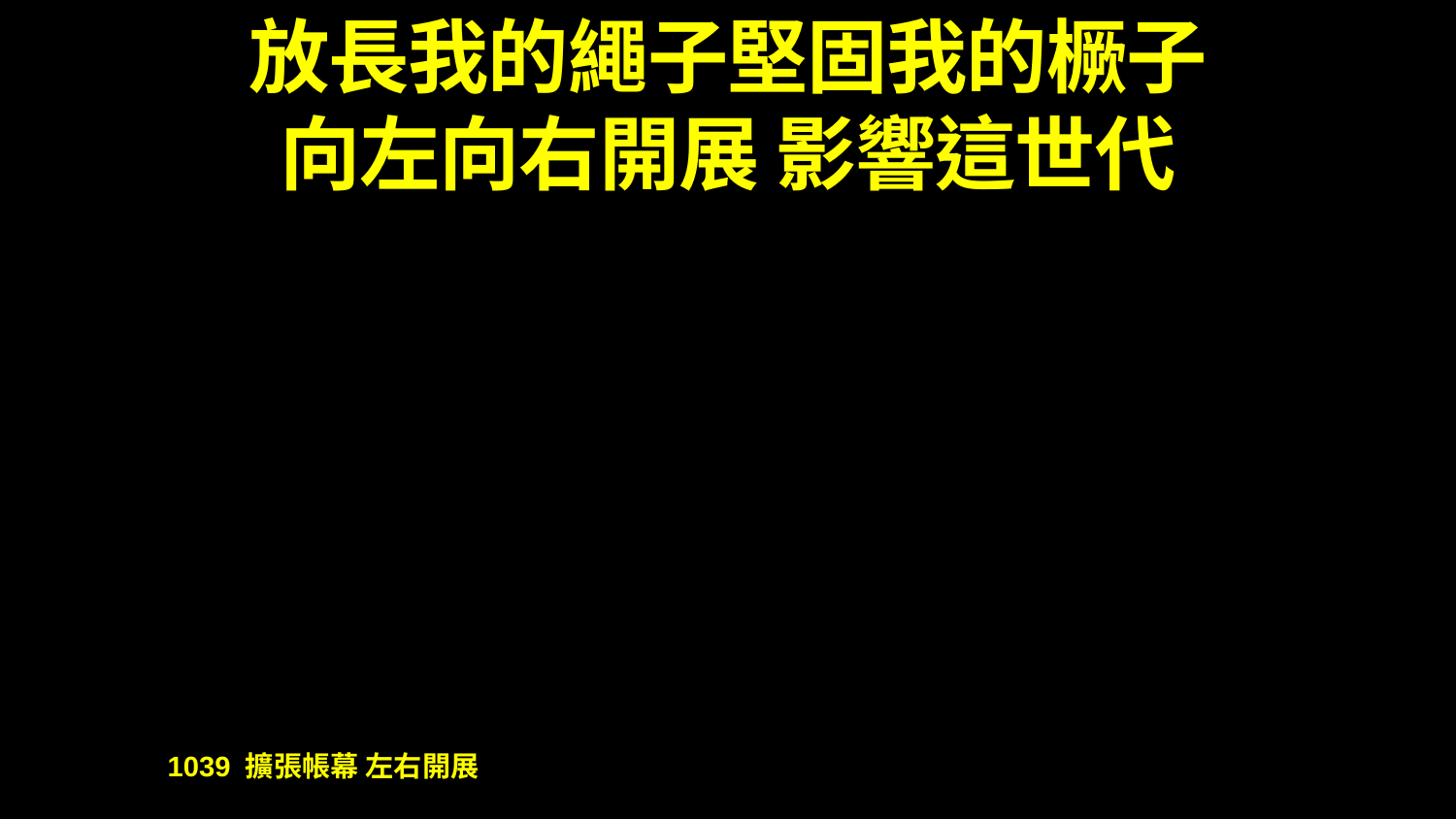

# 放長我的繩子堅固我的橛子 向左向右開展 影響這世代
1039 擴張帳幕 左右開展